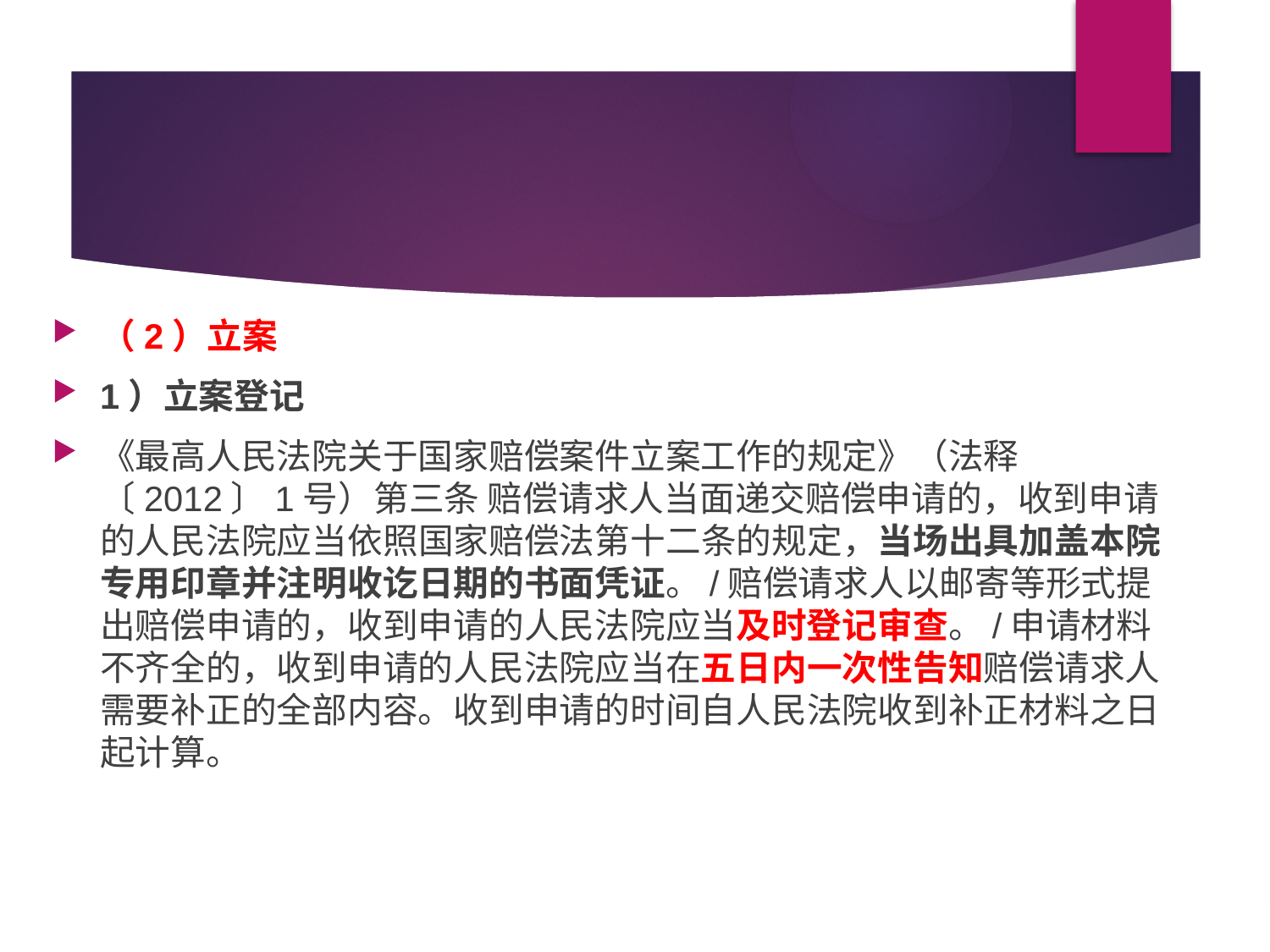

24
#
（2）立案
1）立案登记
《最高人民法院关于国家赔偿案件立案工作的规定》（法释〔2012〕1号）第三条 赔偿请求人当面递交赔偿申请的，收到申请的人民法院应当依照国家赔偿法第十二条的规定，当场出具加盖本院专用印章并注明收讫日期的书面凭证。/赔偿请求人以邮寄等形式提出赔偿申请的，收到申请的人民法院应当及时登记审查。/申请材料不齐全的，收到申请的人民法院应当在五日内一次性告知赔偿请求人需要补正的全部内容。收到申请的时间自人民法院收到补正材料之日起计算。